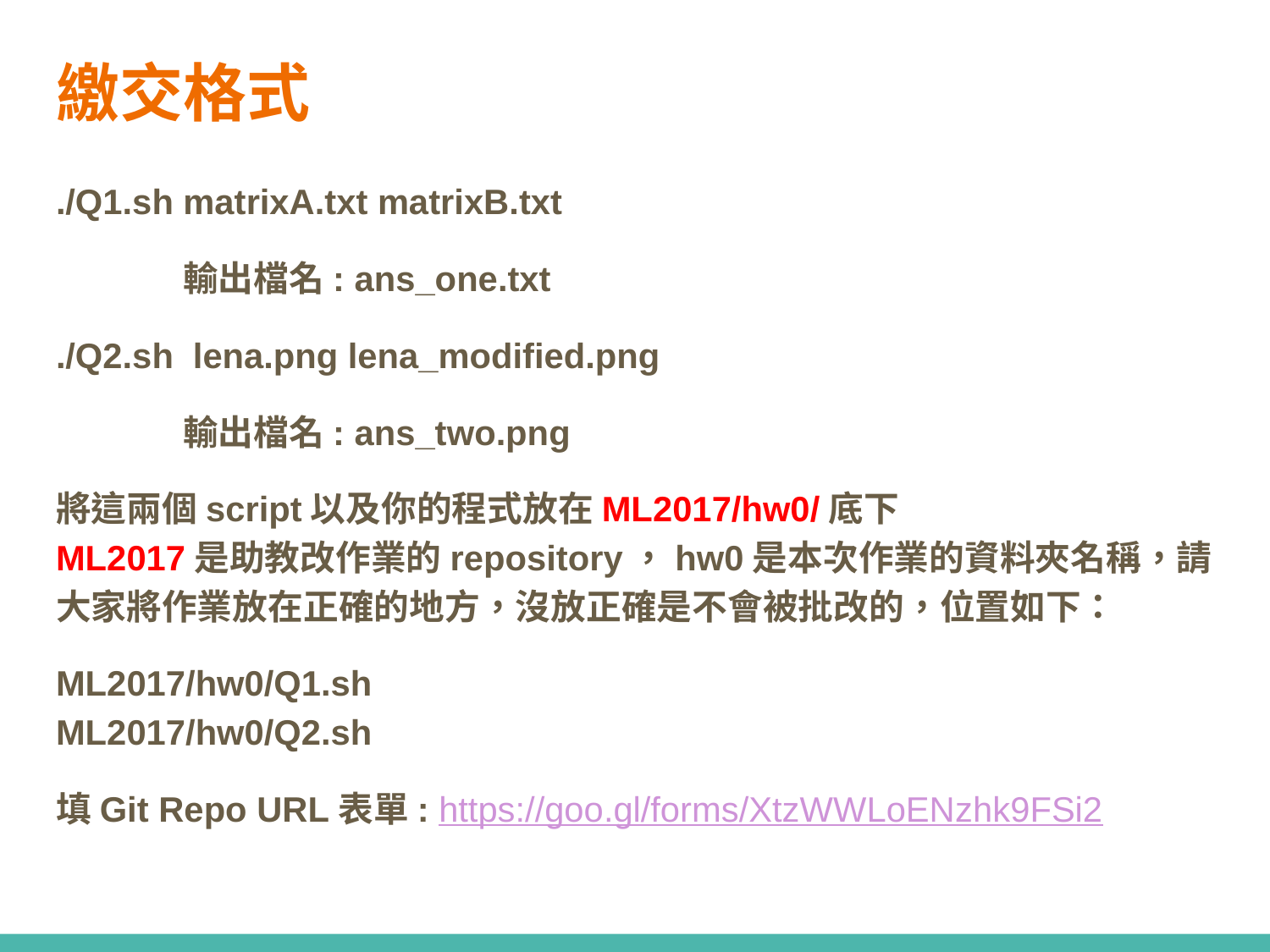

# 繳交格式
./Q1.sh matrixA.txt matrixB.txt
	輸出檔名: ans_one.txt
./Q2.sh  lena.png lena_modified.png
	輸出檔名: ans_two.png
將這兩個script以及你的程式放在ML2017/hw0/底下
ML2017是助教改作業的repository，hw0是本次作業的資料夾名稱，請大家將作業放在正確的地方，沒放正確是不會被批改的，位置如下：
ML2017/hw0/Q1.sh
ML2017/hw0/Q2.sh
填Git Repo URL表單: https://goo.gl/forms/XtzWWLoENzhk9FSi2